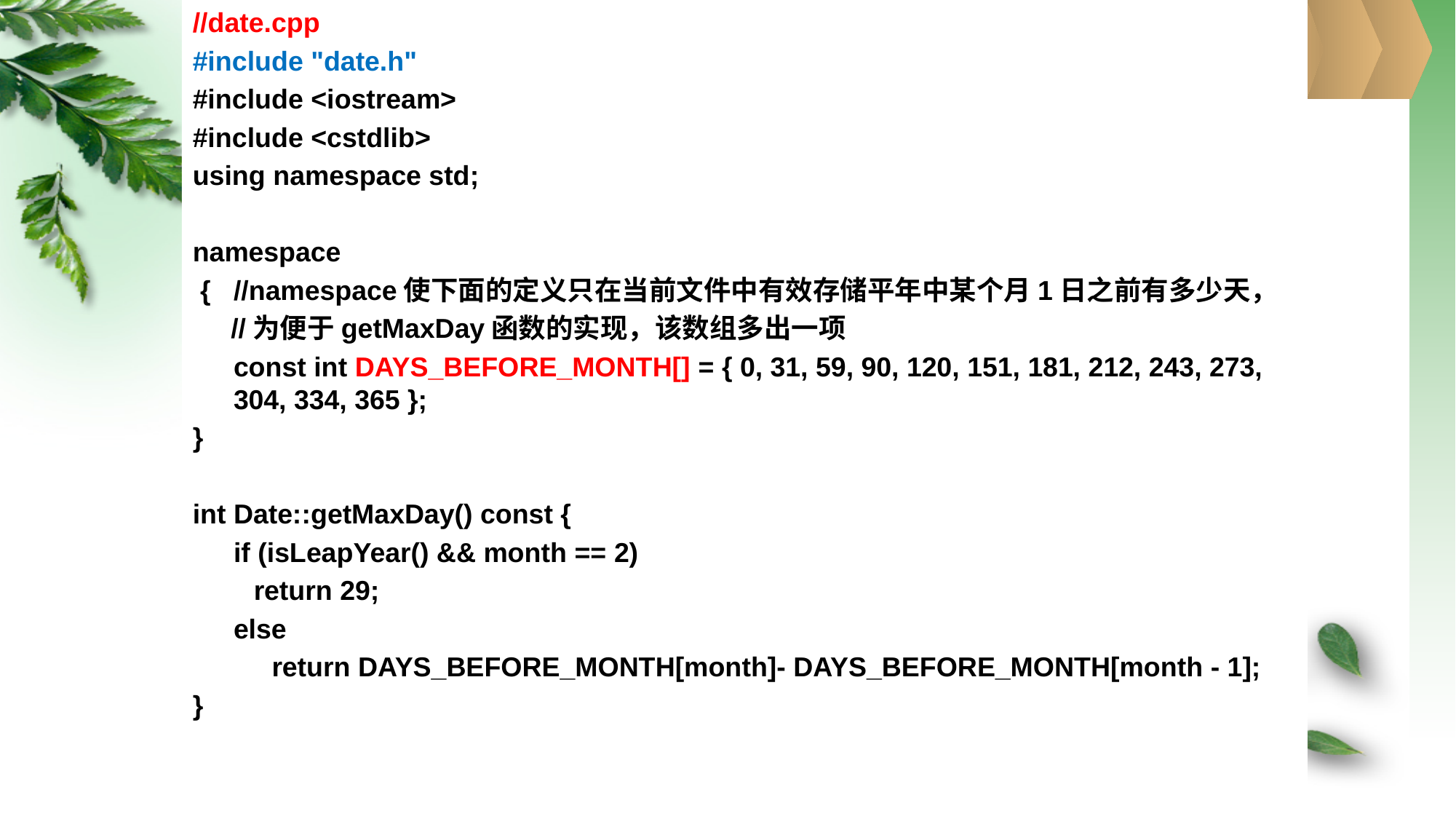

//date.cpp
#include "date.h"
#include <iostream>
#include <cstdlib>
using namespace std;

namespace
 {	//namespace使下面的定义只在当前文件中有效存储平年中某个月1日之前有多少天，
     //为便于getMaxDay函数的实现，该数组多出一项
	const int DAYS_BEFORE_MONTH[] = { 0, 31, 59, 90, 120, 151, 181, 212, 243, 273, 304, 334, 365 };
}

int Date::getMaxDay() const {
	if (isLeapYear() && month == 2)
        return 29;
	else
	     return DAYS_BEFORE_MONTH[month]- DAYS_BEFORE_MONTH[month - 1];
}